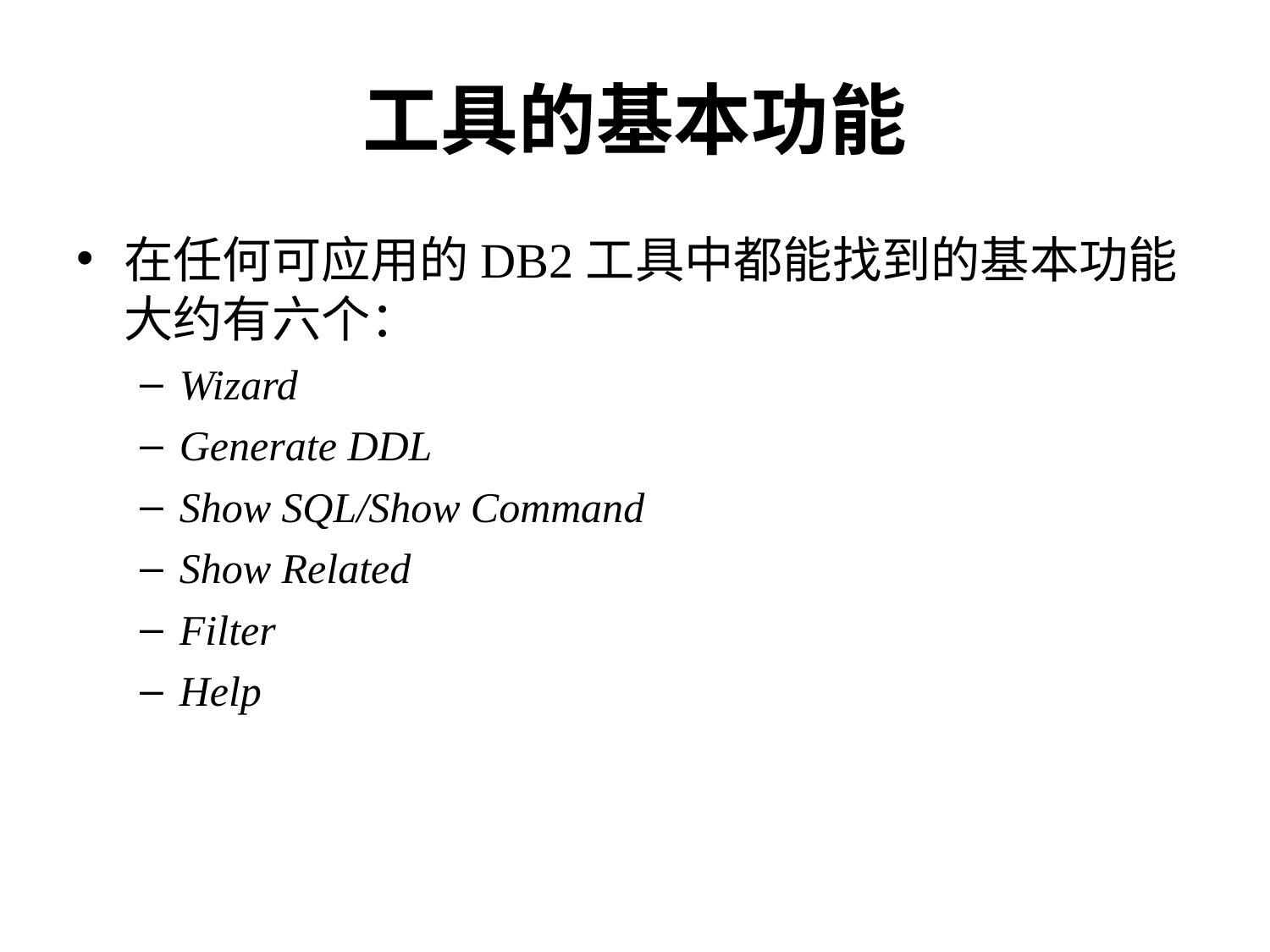

# 工具的基本功能
在任何可应用的DB2工具中都能找到的基本功能大约有六个：
Wizard
Generate DDL
Show SQL/Show Command
Show Related
Filter
Help